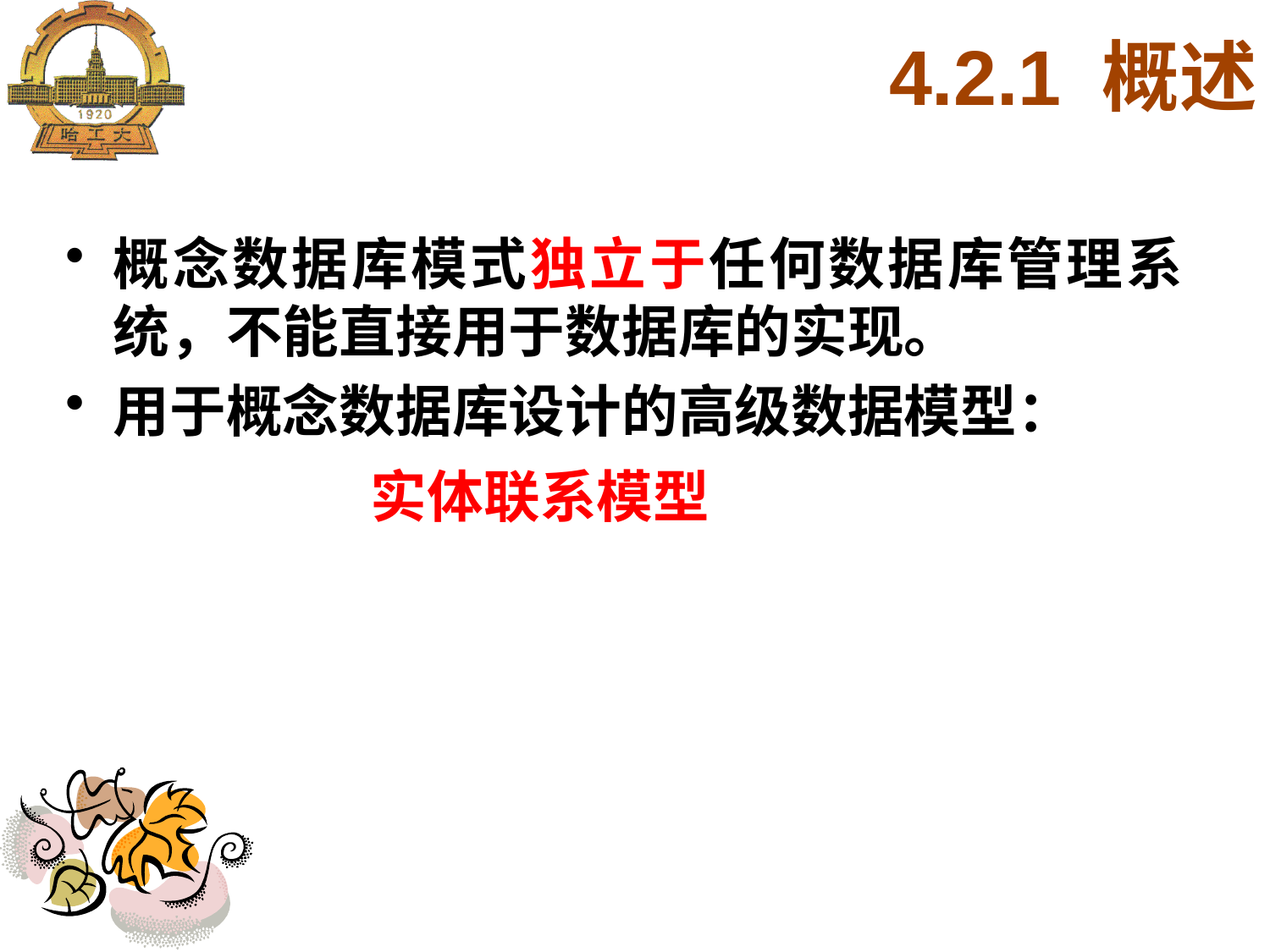

概念数据库模式独立于任何数据库管理系统，不能直接用于数据库的实现。
用于概念数据库设计的高级数据模型：
4.2.1 概述
实体联系模型